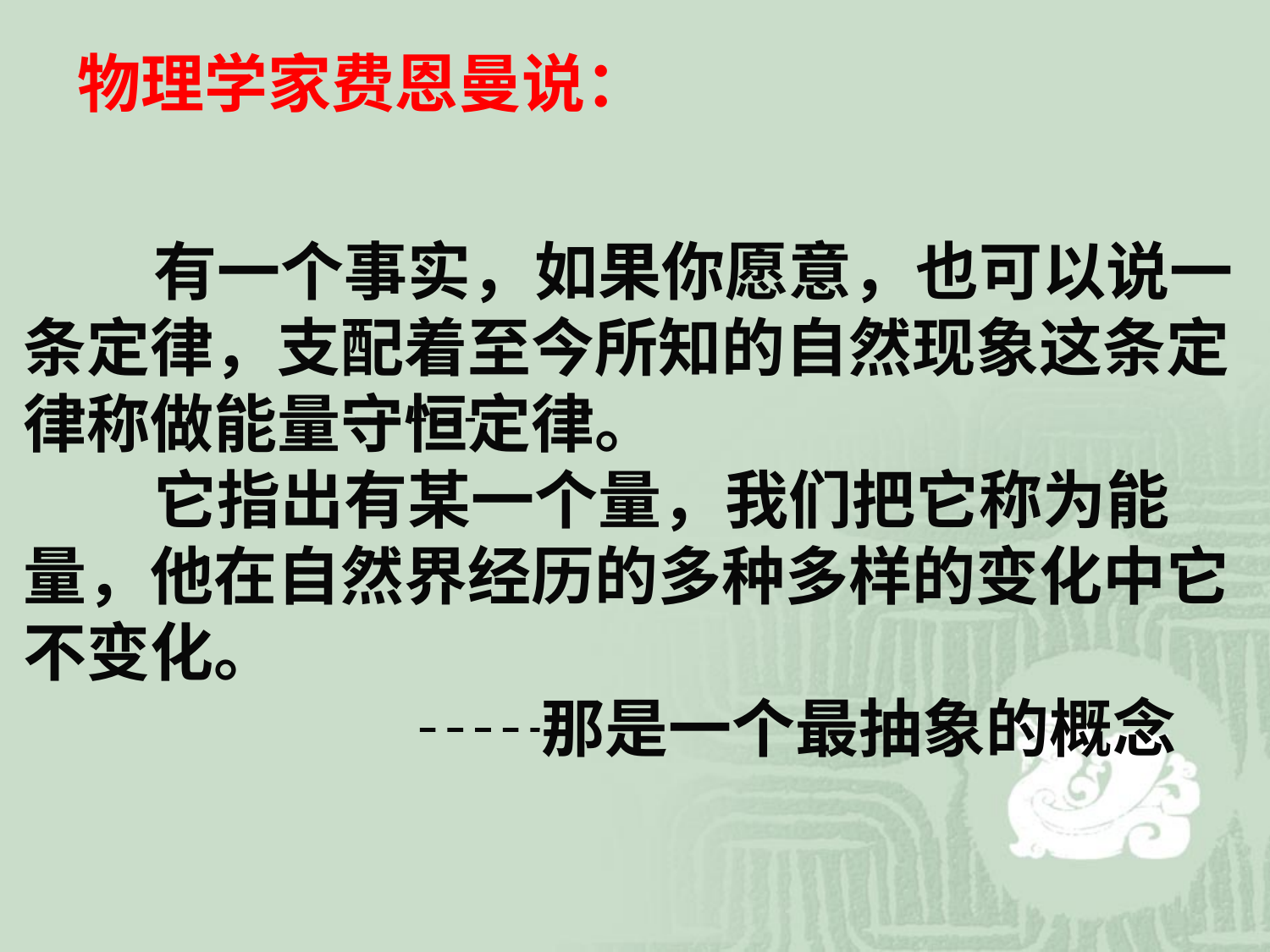

物理学家费恩曼说：
        有一个事实，如果你愿意，也可以说一条定律，支配着至今所知的自然现象这条定律称做能量守恒定律。
        它指出有某一个量，我们把它称为能量，他在自然界经历的多种多样的变化中它不变化。
                                   那是一个最抽象的概念